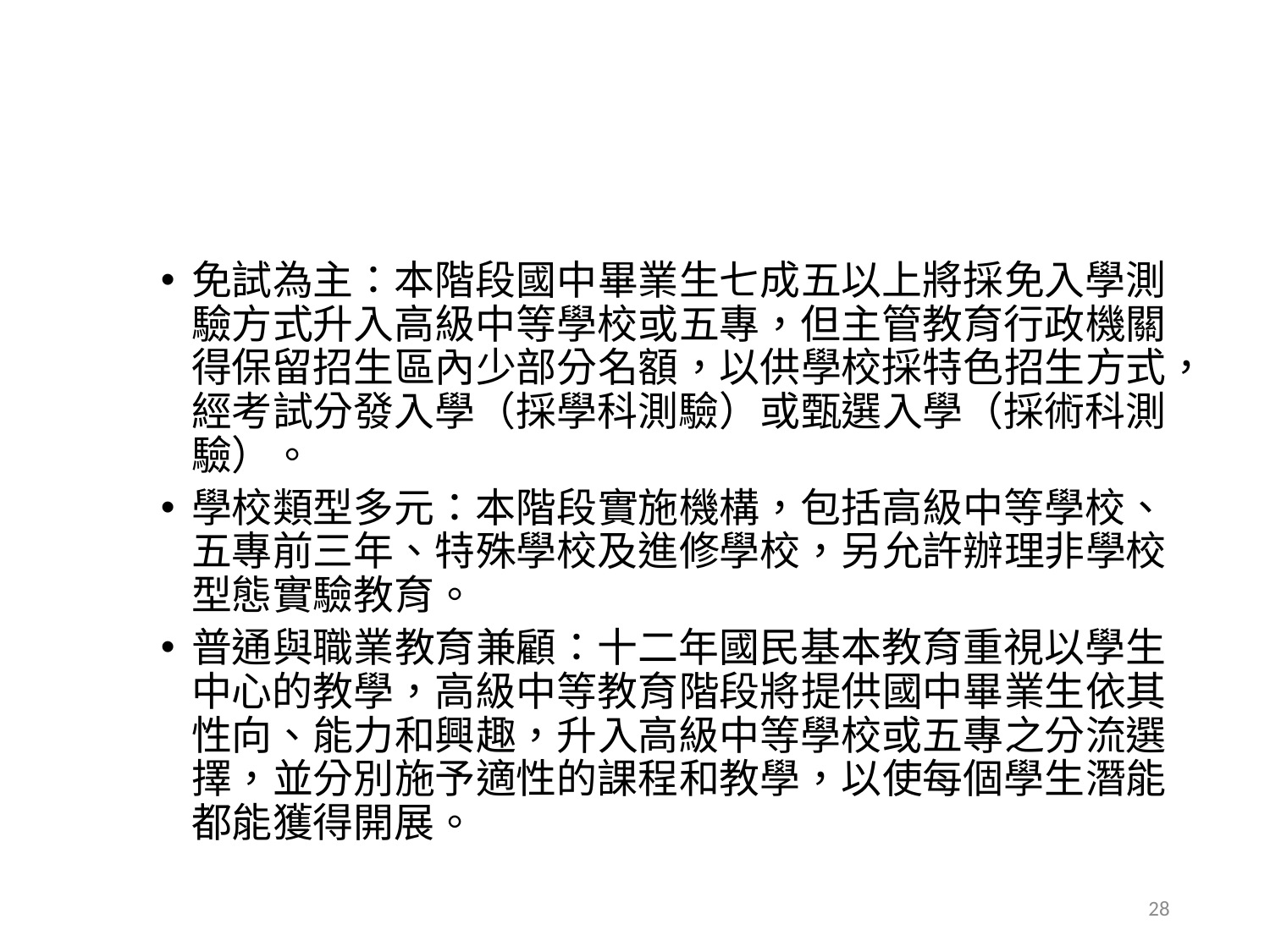

#
免試為主：本階段國中畢業生七成五以上將採免入學測驗方式升入高級中等學校或五專，但主管教育行政機關得保留招生區內少部分名額，以供學校採特色招生方式，經考試分發入學（採學科測驗）或甄選入學（採術科測驗）。
學校類型多元：本階段實施機構，包括高級中等學校、五專前三年、特殊學校及進修學校，另允許辦理非學校型態實驗教育。
普通與職業教育兼顧：十二年國民基本教育重視以學生中心的教學，高級中等教育階段將提供國中畢業生依其性向、能力和興趣，升入高級中等學校或五專之分流選擇，並分別施予適性的課程和教學，以使每個學生潛能都能獲得開展。

28